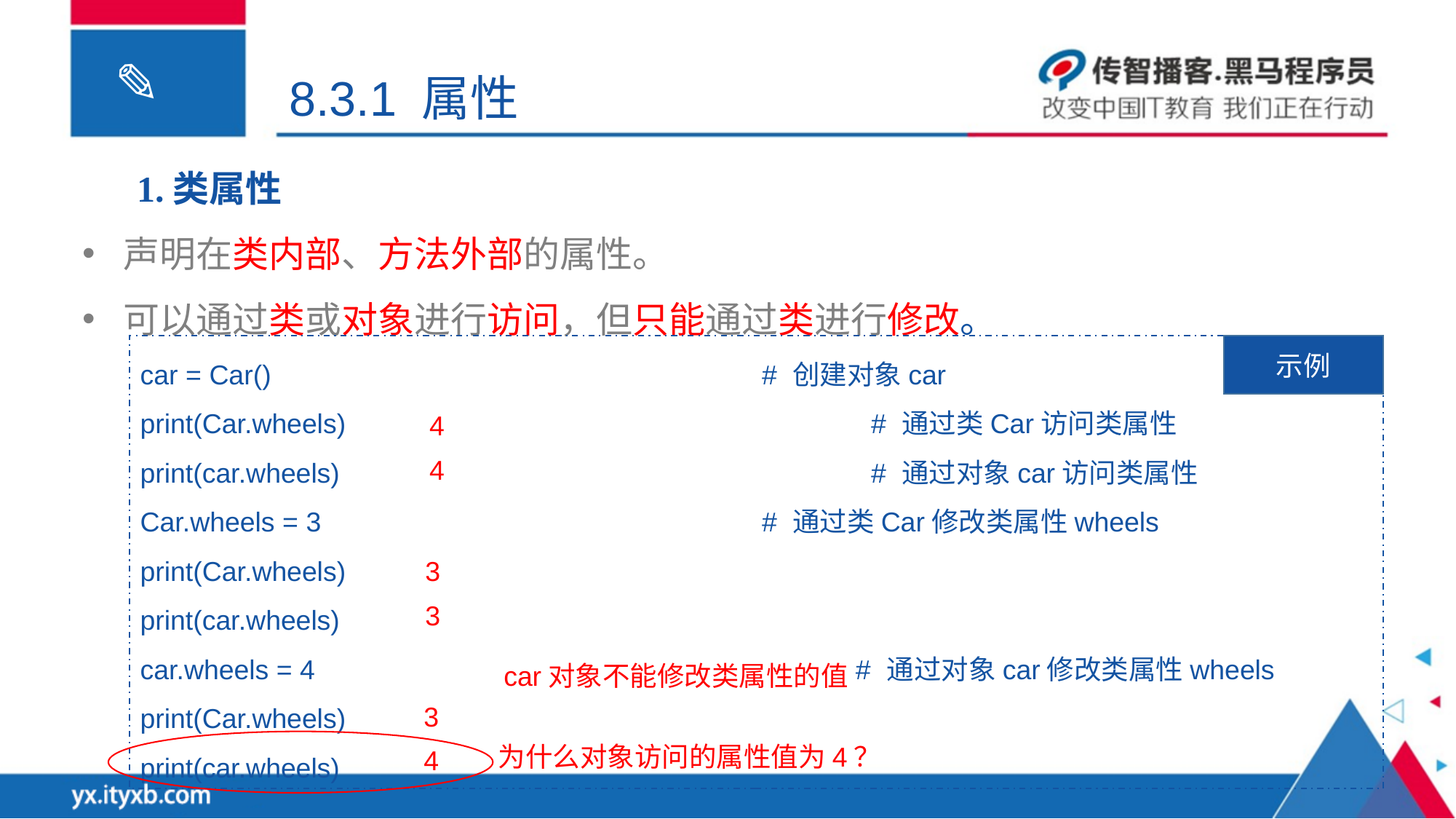

8.3.1 属性
1.类属性
声明在类内部、方法外部的属性。
可以通过类或对象进行访问，但只能通过类进行修改。
car = Car()           	                                                     # 创建对象car
print(Car.wheels)   	                                                     # 通过类Car访问类属性
print(car.wheels)   	                                                     # 通过对象car访问类属性
Car.wheels = 3    	                                                     # 通过类Car修改类属性wheels
print(Car.wheels)
print(car.wheels)
car.wheels = 4                                                                       # 通过对象car修改类属性wheels
print(Car.wheels)
print(car.wheels)
示例
4
4
3
3
car对象不能修改类属性的值
3

为什么对象访问的属性值为4？
4